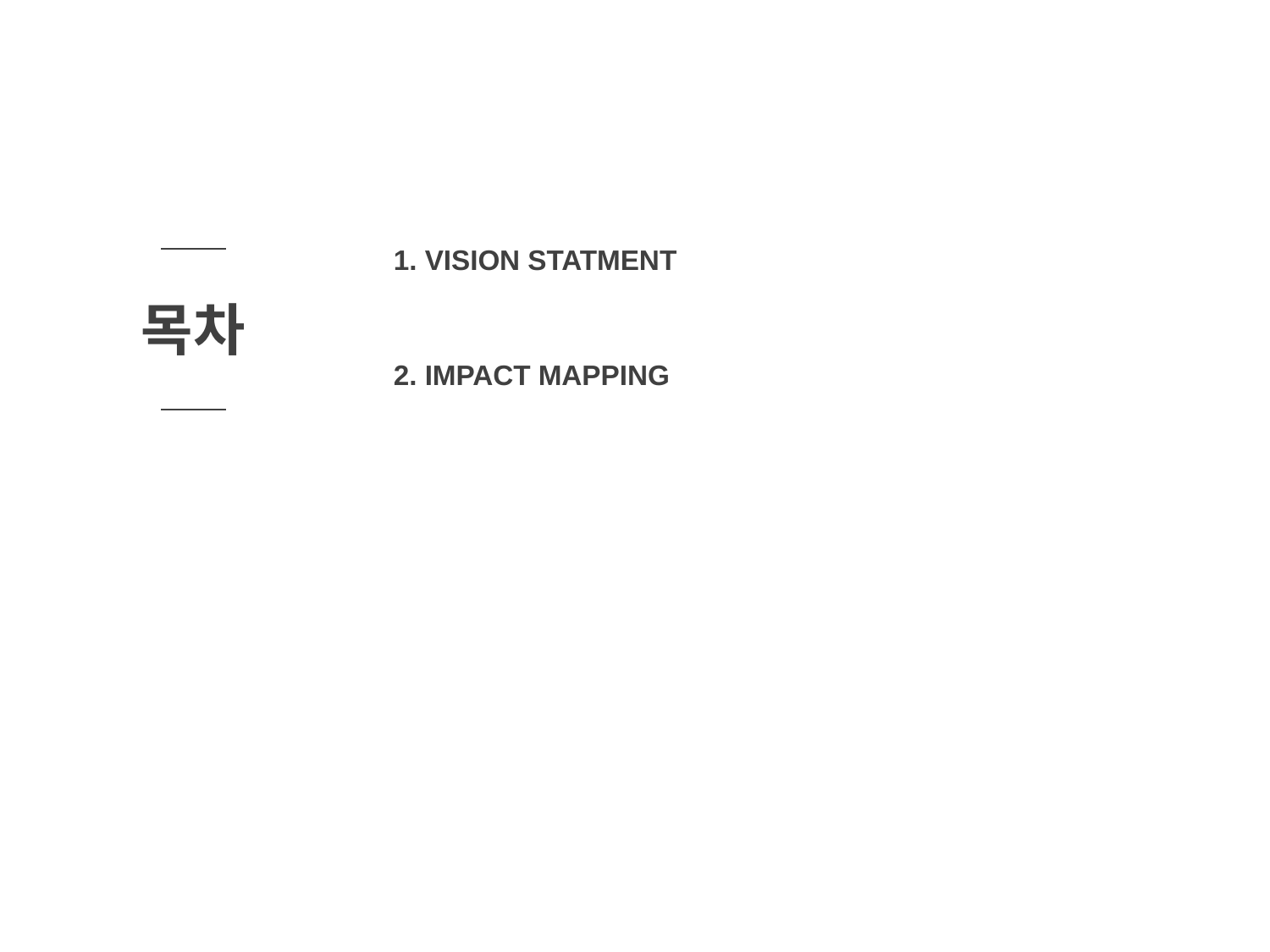

1. VISION STATMENT

2. IMPACT MAPPING

목차